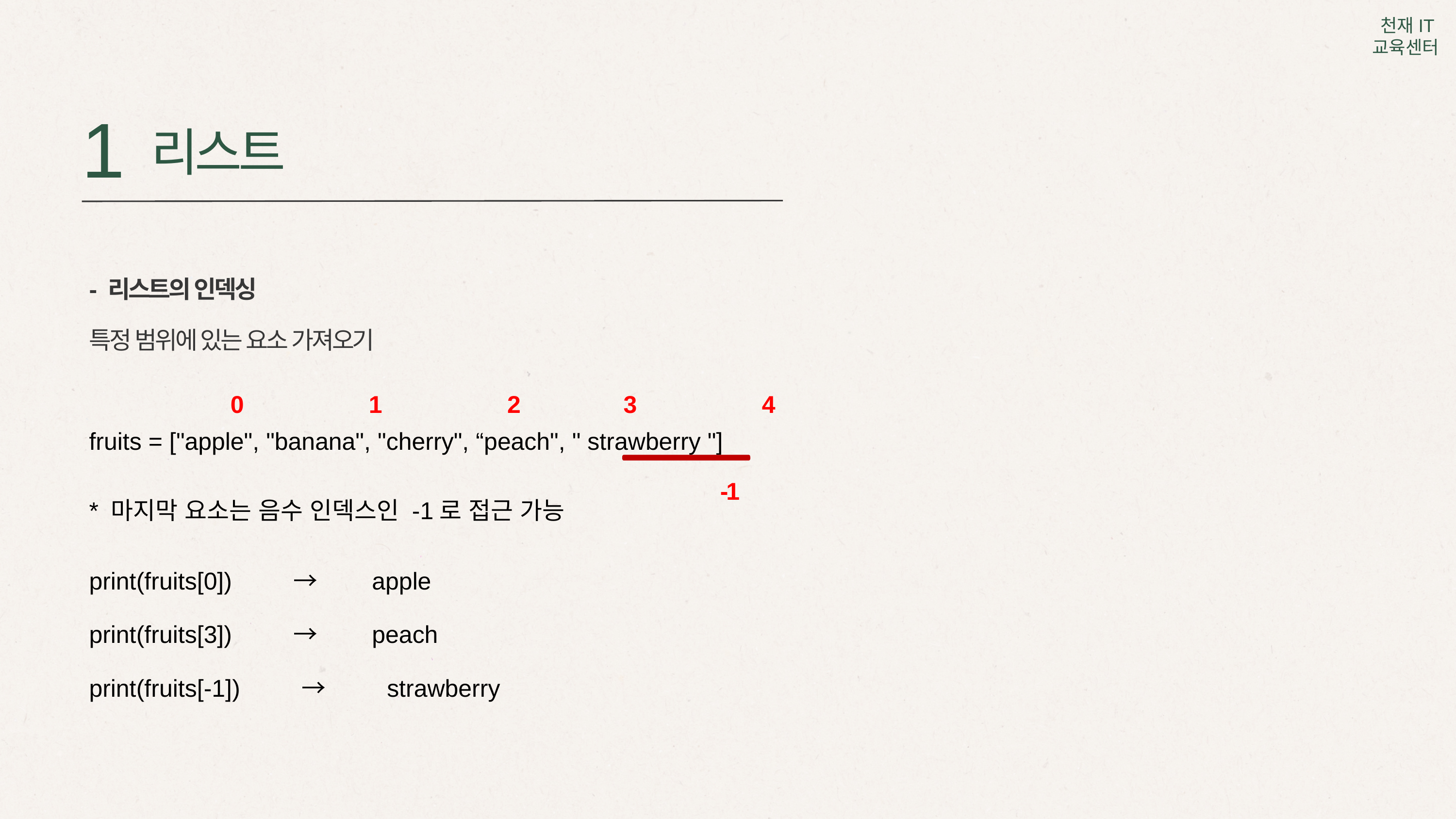

1
리스트

- 리스트의 인덱싱
특정 범위에 있는 요소 가져오기
　　　　　　0　　　　　1　　　　　2　　　　3　　　　　4
fruits = ["apple", "banana", "cherry", “peach", " strawberry "]

　　　　　　　　　　　　　　　　　　　　　　　　　　　　-1
* 마지막 요소는 음수 인덱스인 -1로 접근 가능
print(fruits[0]) 　　→　　apple
print(fruits[3]) 　　→　　peach
print(fruits[-1]) 　　→　　 strawberry